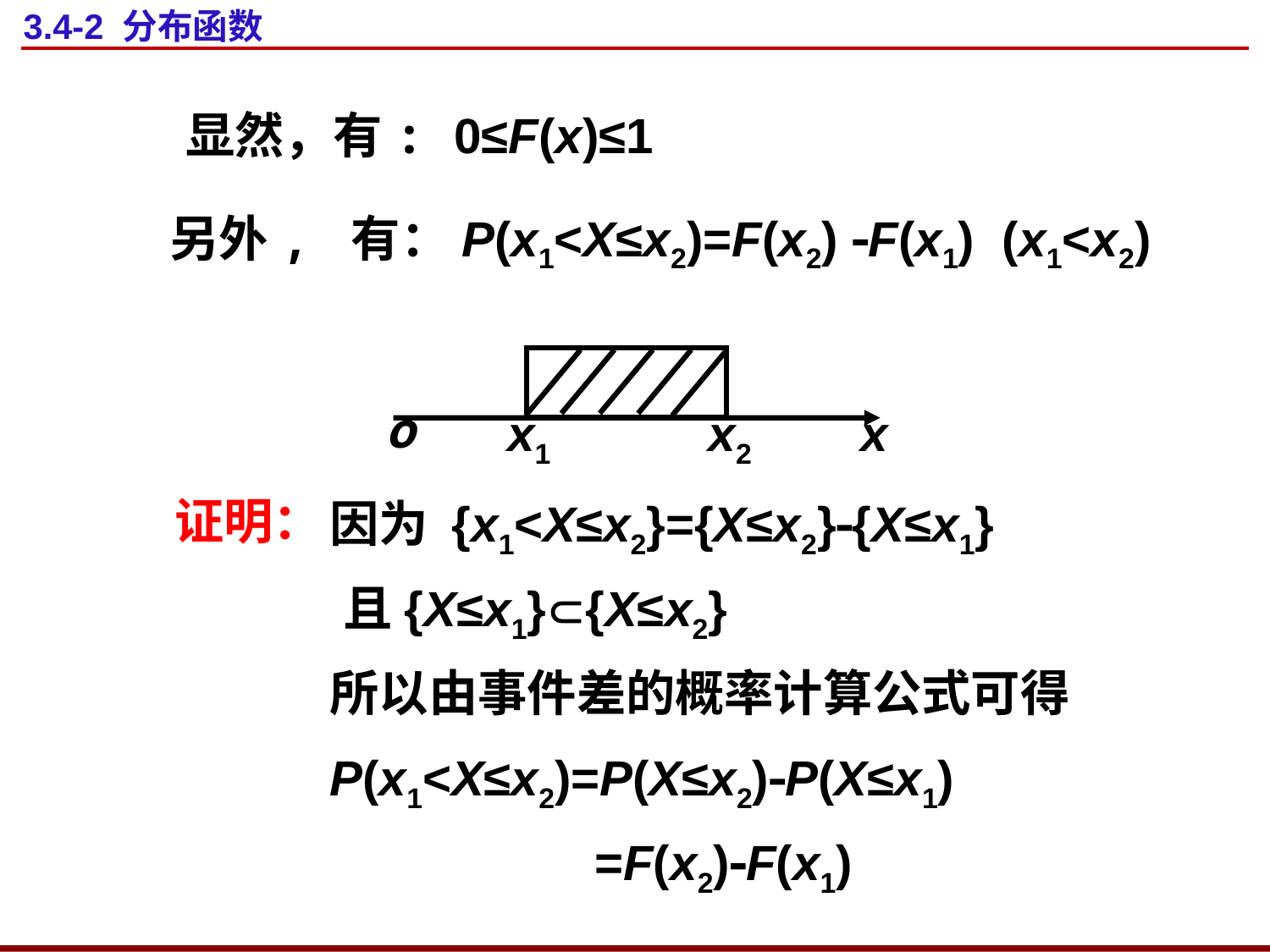

# 3.4-2 分布函数

显然，有: 0≤F(x)≤1
另外, 有：P(x1<X≤x2)=F(x2) −F(x1)  (x1<x2)

o
x1
x2
x

证明：
因为 {x1<X≤x2}={X≤x2}−{X≤x1}
且{X≤x1}⊂{X≤x2}
所以由事件差的概率计算公式可得
P(x1<X≤x2)=P(X≤x2)−P(X≤x1)
=F(x2)−F(x1)